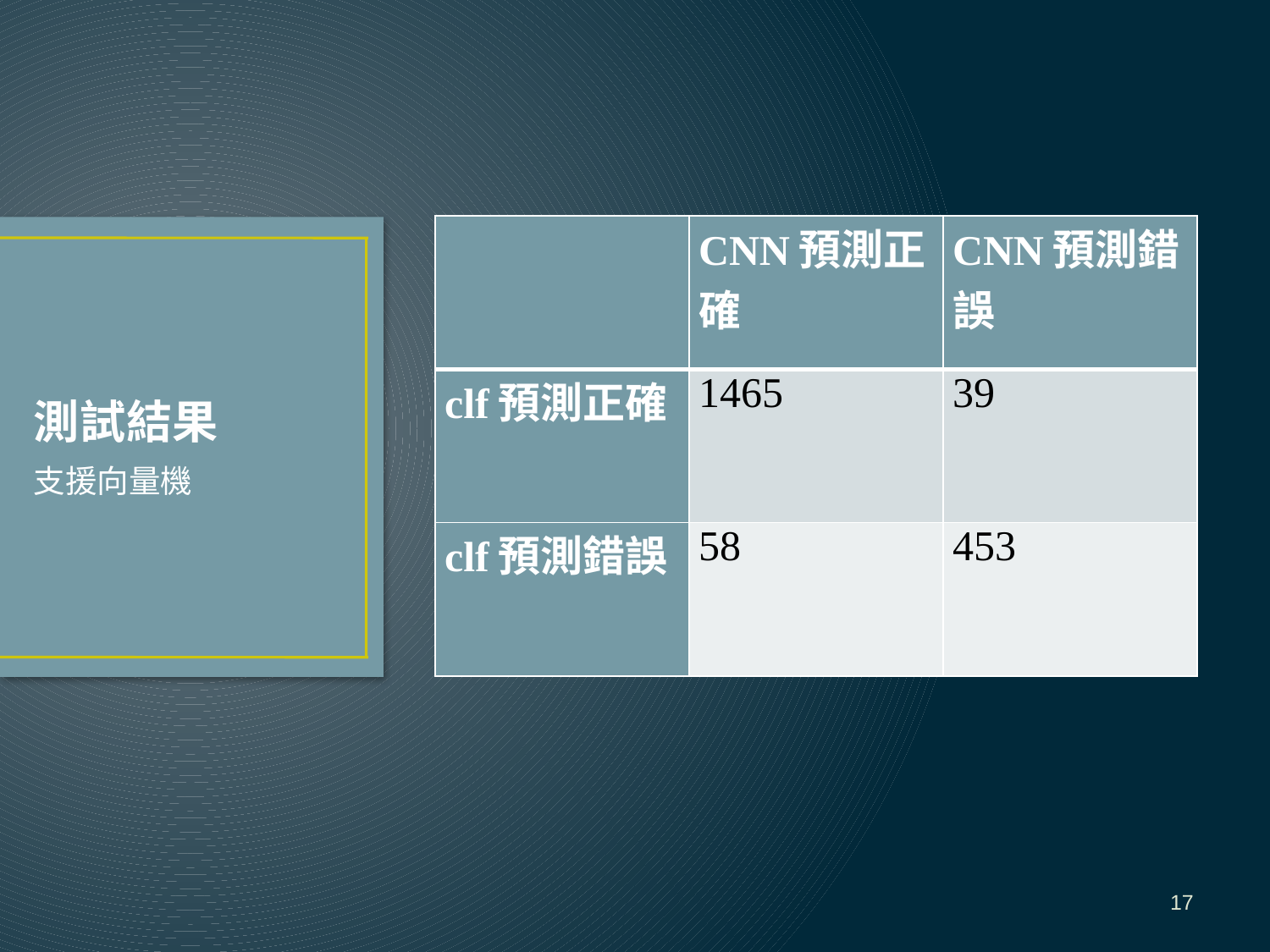

|  | CNN預測正確 | CNN預測錯誤 |
| --- | --- | --- |
| clf預測正確 | 1465 | 39 |
| clf預測錯誤 | 58 | 453 |
# 測試結果
支援向量機
17